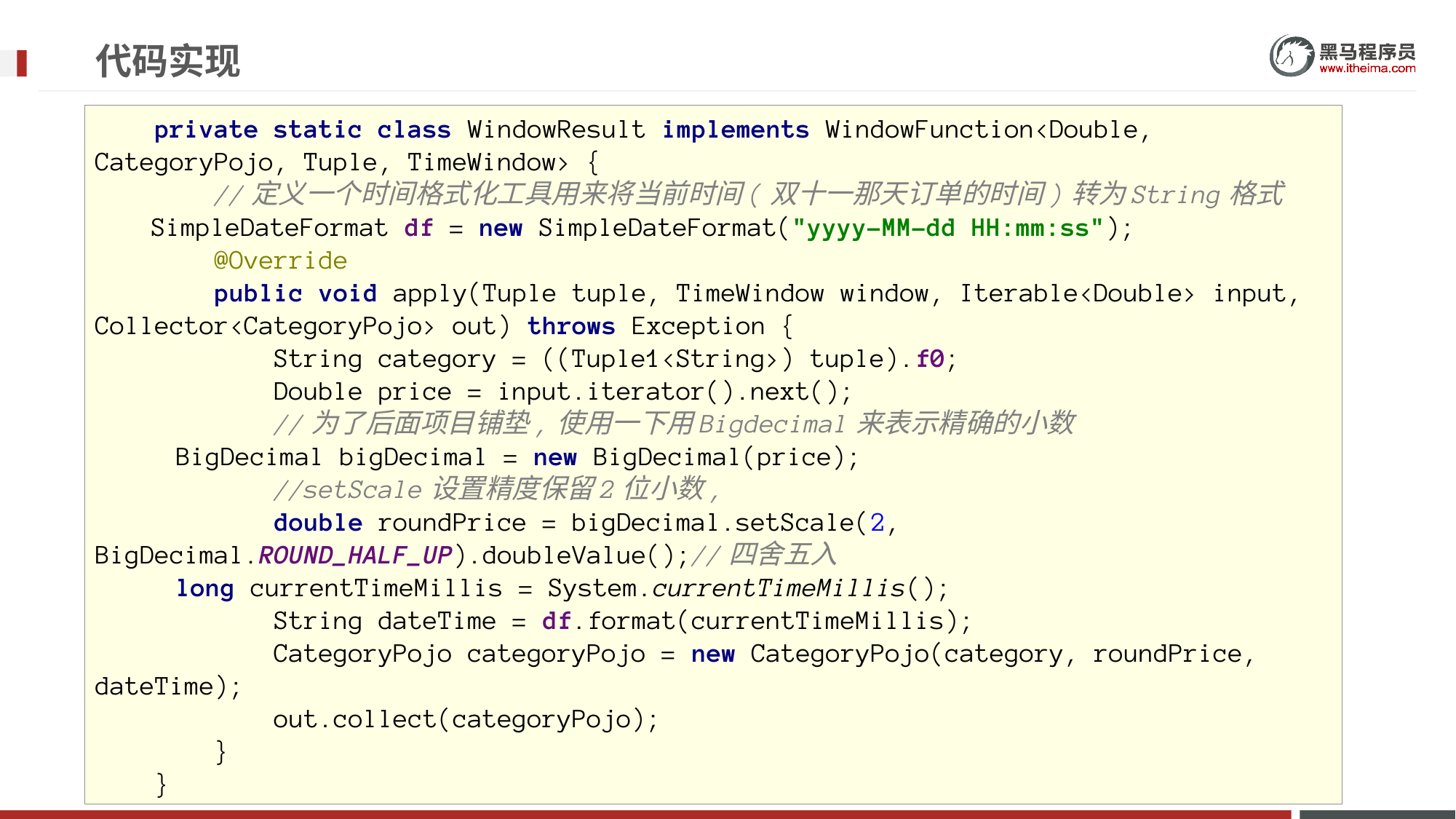

# 代码实现
    private static class WindowResult implements WindowFunction<Double, CategoryPojo, Tuple, TimeWindow> {
        //定义一个时间格式化工具用来将当前时间(双十一那天订单的时间)转为String格式
        SimpleDateFormat df = new SimpleDateFormat("yyyy-MM-dd HH:mm:ss");
        @Override
        public void apply(Tuple tuple, TimeWindow window, Iterable<Double> input, Collector<CategoryPojo> out) throws Exception {
            String category = ((Tuple1<String>) tuple).f0;
            Double price = input.iterator().next();
            //为了后面项目铺垫,使用一下用Bigdecimal来表示精确的小数
            BigDecimal bigDecimal = new BigDecimal(price);
            //setScale设置精度保留2位小数,
            double roundPrice = bigDecimal.setScale(2, BigDecimal.ROUND_HALF_UP).doubleValue();//四舍五入
            long currentTimeMillis = System.currentTimeMillis();
            String dateTime = df.format(currentTimeMillis);
            CategoryPojo categoryPojo = new CategoryPojo(category, roundPrice, dateTime);
            out.collect(categoryPojo);
        }
    }